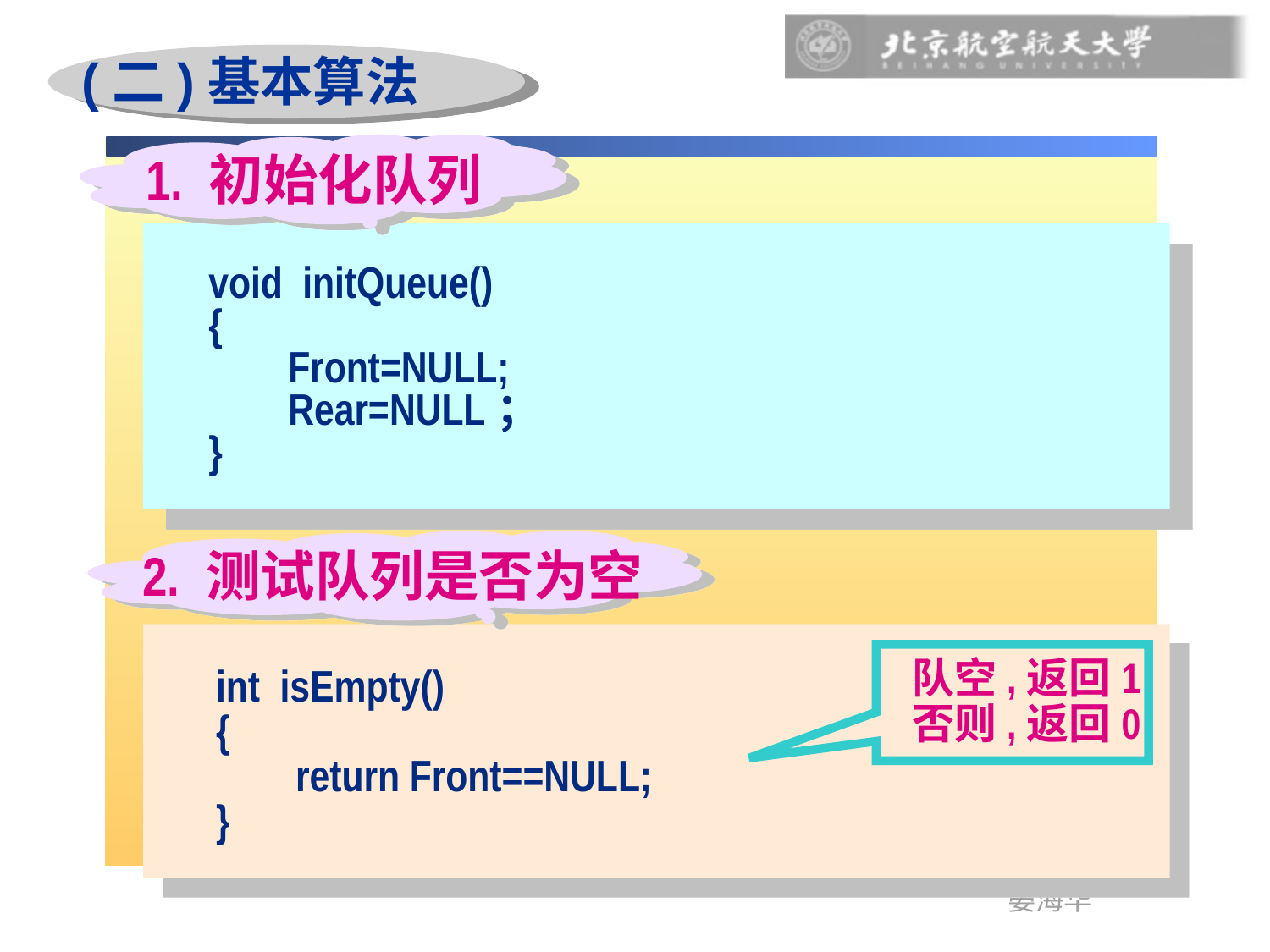

(二)基本算法

1. 初始化队列

void  initQueue()
{
        Front=NULL;
        Rear=NULL；
}

2. 测试队列是否为空

int  isEmpty()
{
        return Front==NULL;
}

队空,返回1
否则,返回0